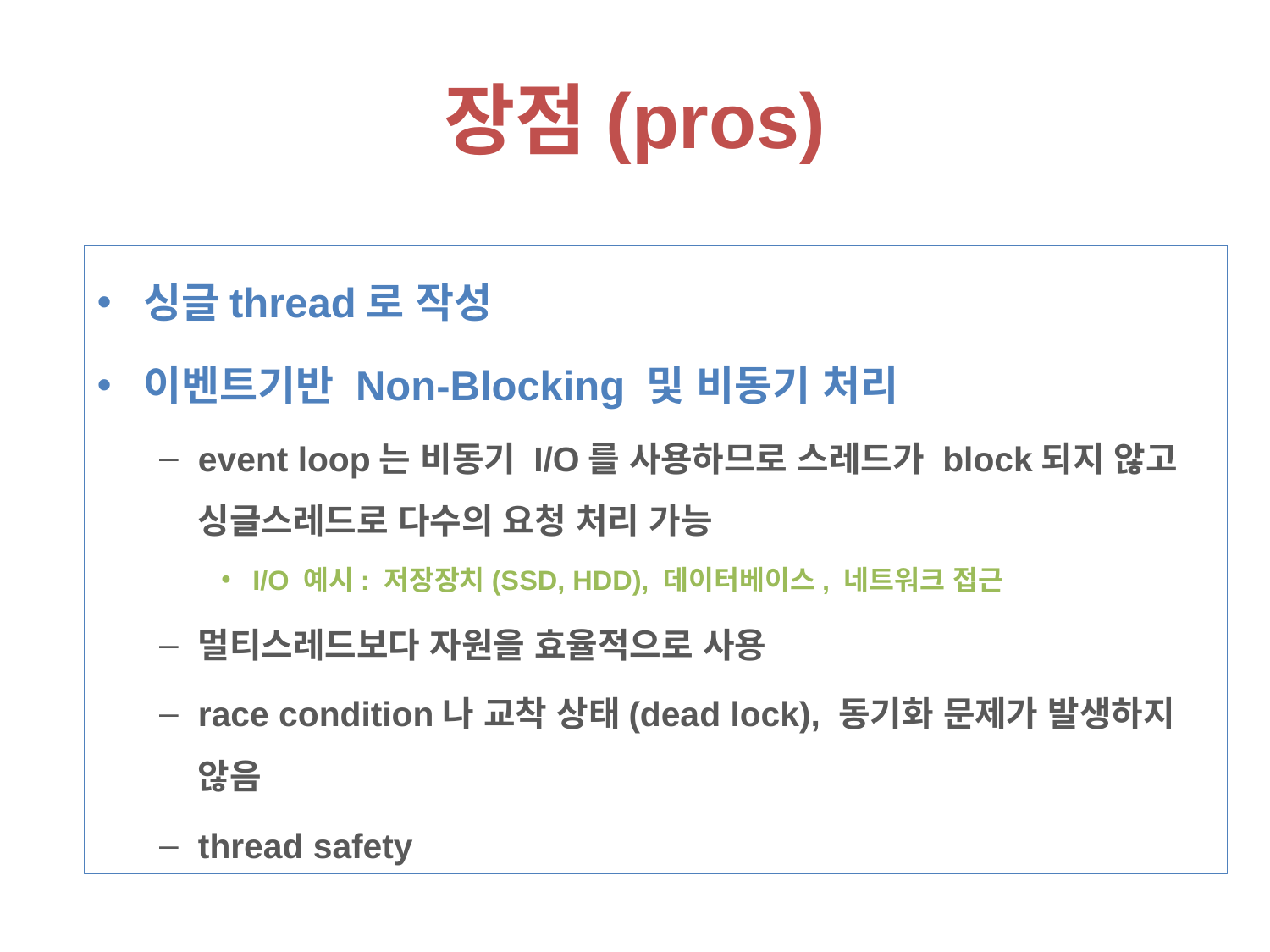

장점(pros)
싱글thread로 작성
이벤트기반 Non-Blocking 및 비동기 처리
event loop는 비동기 I/O를 사용하므로 스레드가 block되지 않고 싱글스레드로 다수의 요청 처리 가능
I/O 예시: 저장장치(SSD, HDD), 데이터베이스, 네트워크 접근
멀티스레드보다 자원을 효율적으로 사용
race condition나 교착 상태(dead lock), 동기화 문제가 발생하지 않음
thread safety